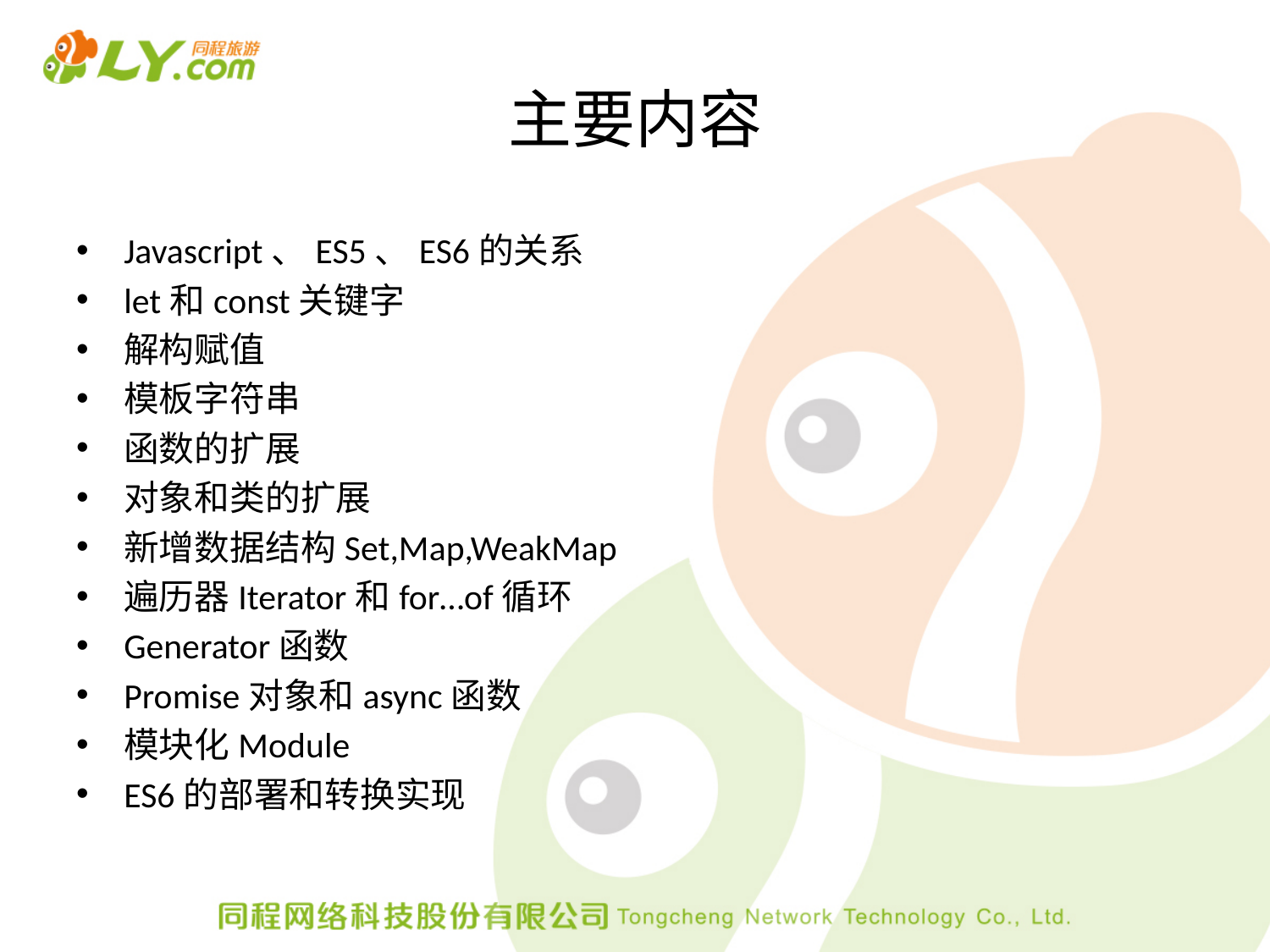

# 主要内容
Javascript、ES5、ES6的关系
let和const关键字
解构赋值
模板字符串
函数的扩展
对象和类的扩展
新增数据结构Set,Map,WeakMap
遍历器Iterator和for…of循环
Generator函数
Promise对象和async函数
模块化Module
ES6的部署和转换实现